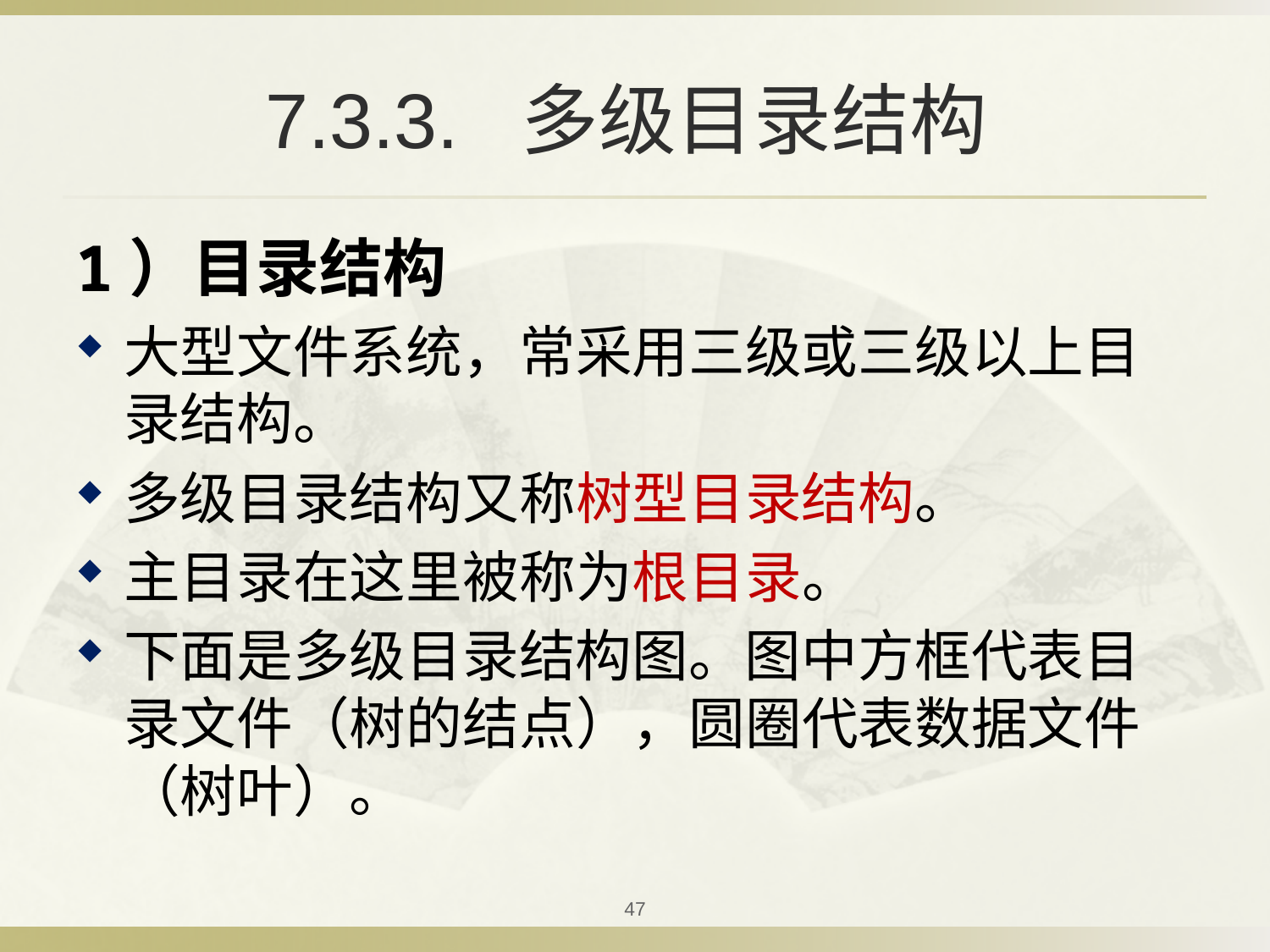

# 7.3.3.  多级目录结构
1）目录结构
大型文件系统，常采用三级或三级以上目录结构。
多级目录结构又称树型目录结构。
主目录在这里被称为根目录。
下面是多级目录结构图。图中方框代表目录文件（树的结点），圆圈代表数据文件（树叶）。
47